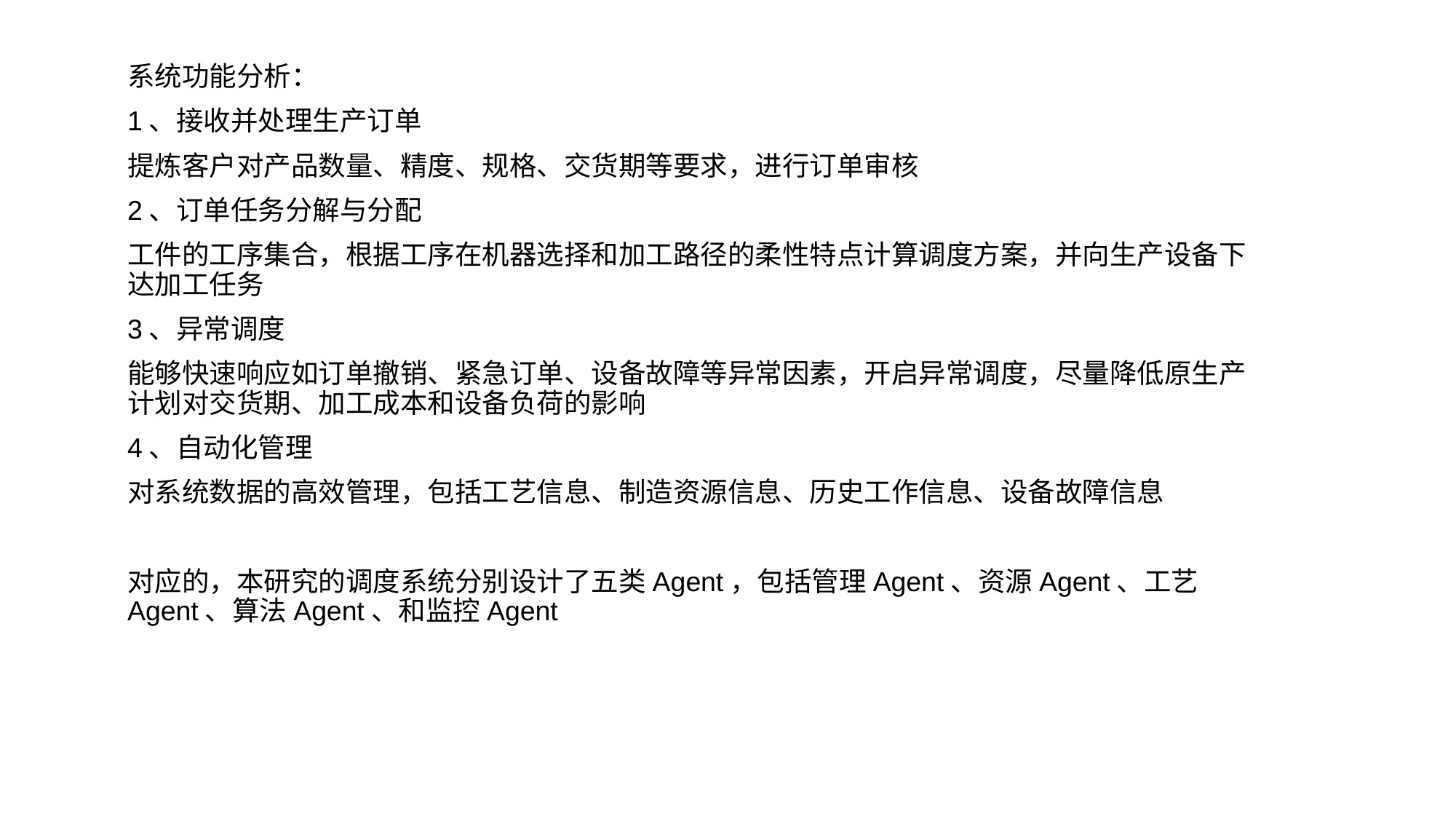

系统功能分析：
1、接收并处理生产订单
提炼客户对产品数量、精度、规格、交货期等要求，进行订单审核
2、订单任务分解与分配
工件的工序集合，根据工序在机器选择和加工路径的柔性特点计算调度方案，并向生产设备下达加工任务
3、异常调度
能够快速响应如订单撤销、紧急订单、设备故障等异常因素，开启异常调度，尽量降低原生产计划对交货期、加工成本和设备负荷的影响
4、自动化管理
对系统数据的高效管理，包括工艺信息、制造资源信息、历史工作信息、设备故障信息

对应的，本研究的调度系统分别设计了五类Agent，包括管理Agent、资源Agent、工艺Agent、算法Agent、和监控Agent